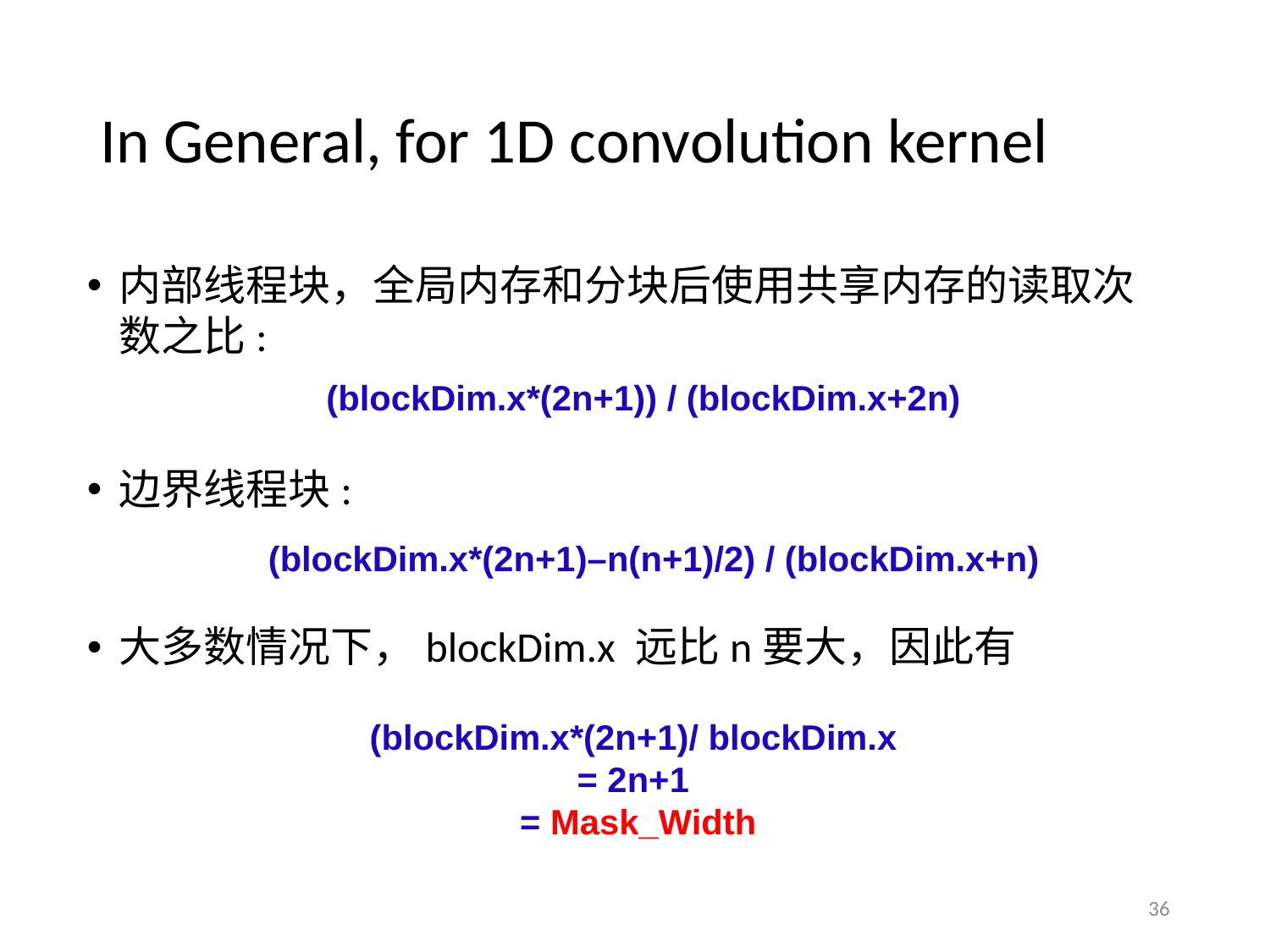

# In General, for 1D convolution kernel
内部线程块，全局内存和分块后使用共享内存的读取次数之比:

边界线程块:

大多数情况下，blockDim.x 远比n要大，因此有

(blockDim.x*(2n+1)) / (blockDim.x+2n)
(blockDim.x*(2n+1)–n(n+1)/2) / (blockDim.x+n)
(blockDim.x*(2n+1)/ blockDim.x
= 2n+1
= Mask_Width
36